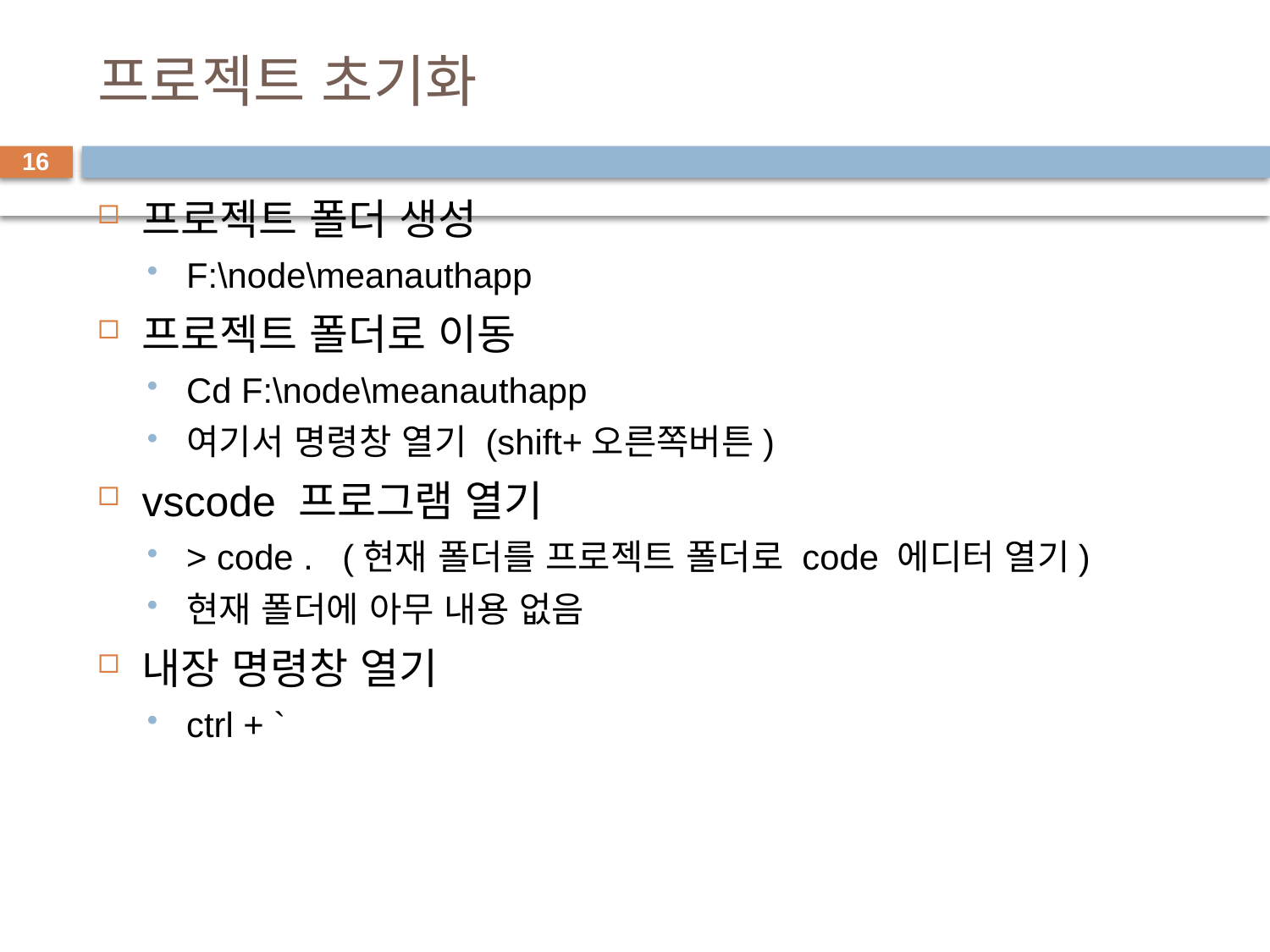

# 프로젝트 초기화
16
프로젝트 폴더 생성
F:\node\meanauthapp
프로젝트 폴더로 이동
Cd F:\node\meanauthapp
여기서 명령창 열기 (shift+오른쪽버튼)
vscode 프로그램 열기
> code .   (현재 폴더를 프로젝트 폴더로 code 에디터 열기)
현재 폴더에 아무 내용 없음
내장 명령창 열기
ctrl + `